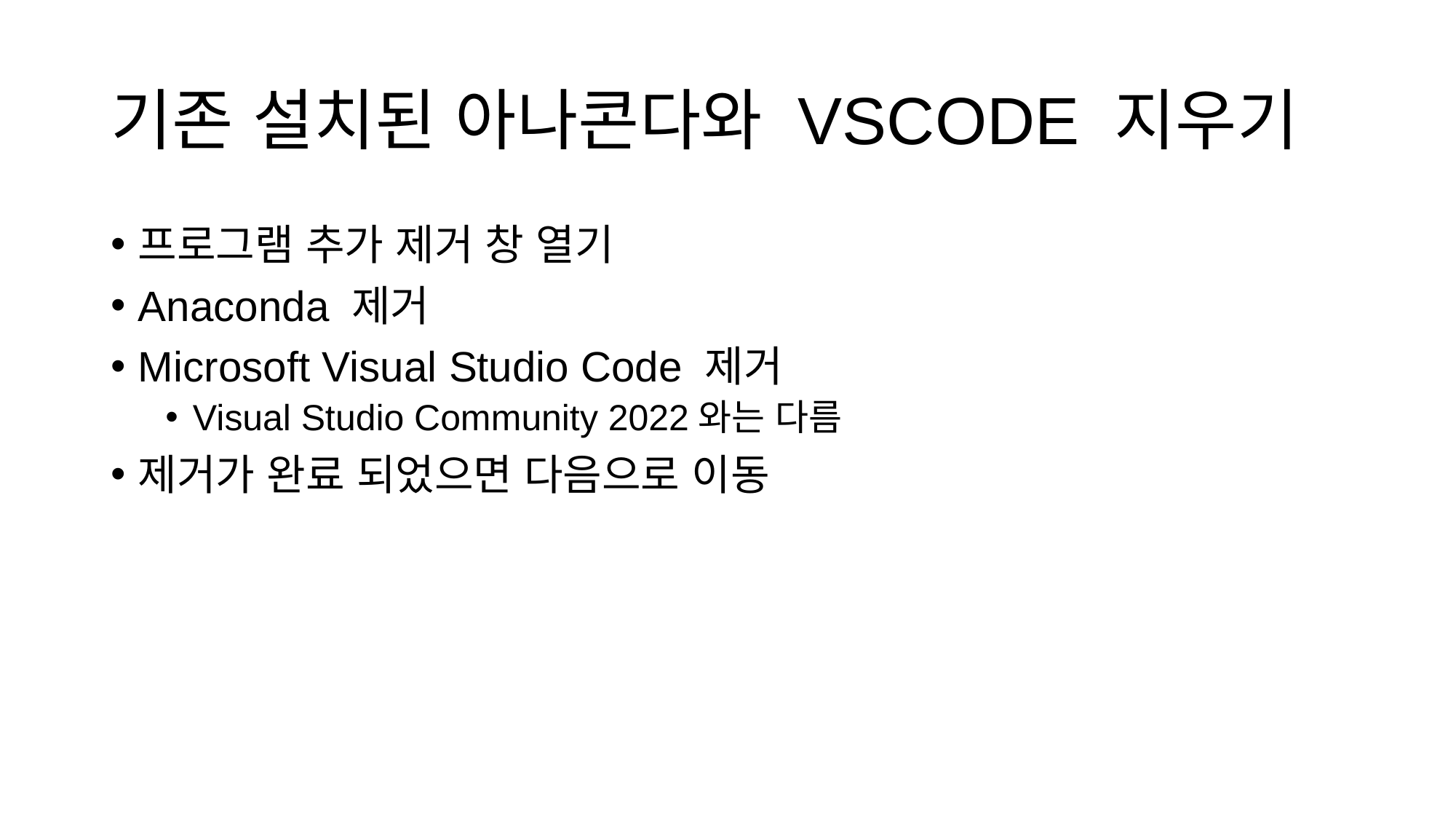

# 기존 설치된 아나콘다와 VSCODE 지우기
프로그램 추가 제거 창 열기
Anaconda 제거
Microsoft Visual Studio Code 제거
Visual Studio Community 2022와는 다름
제거가 완료 되었으면 다음으로 이동